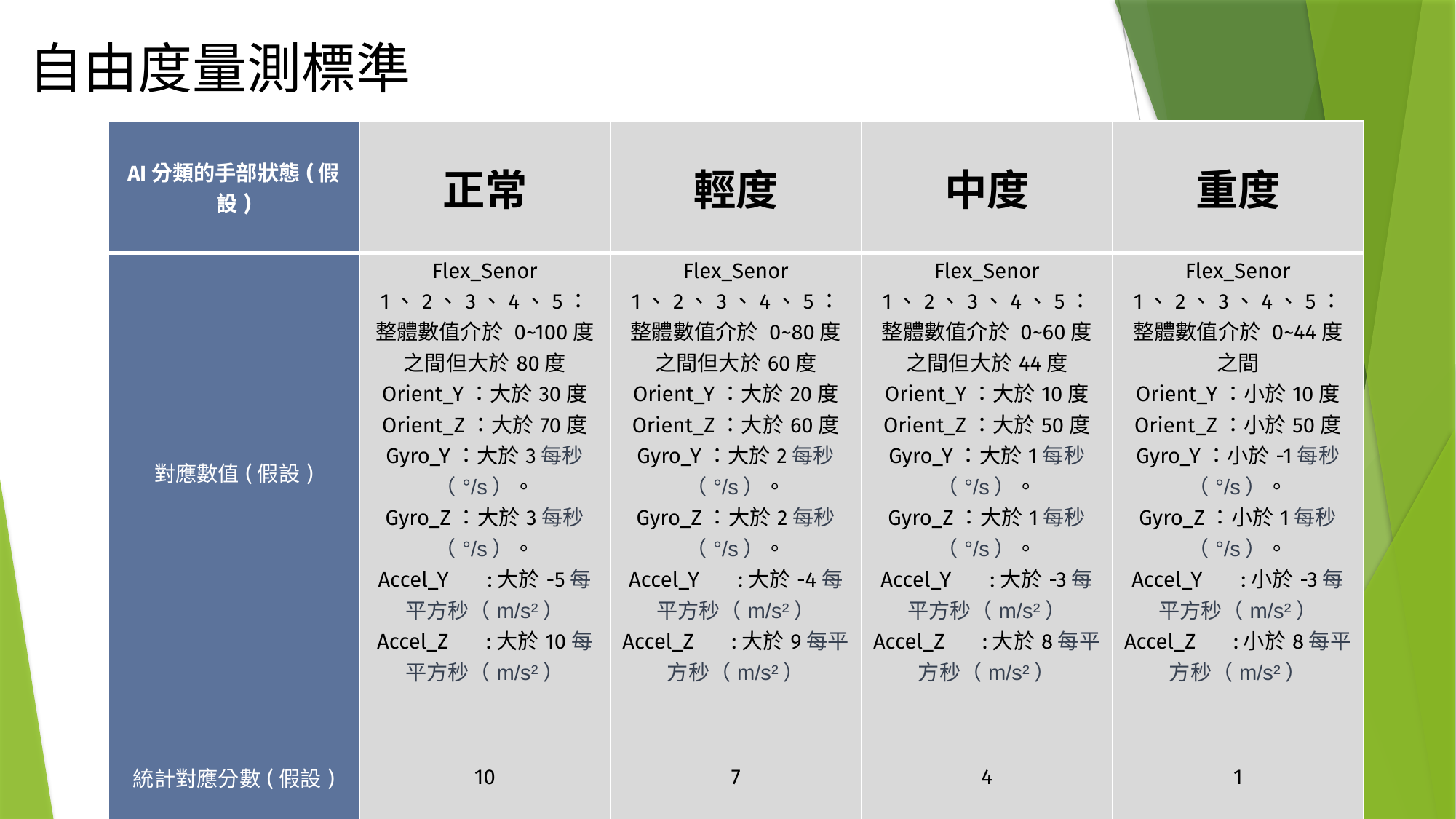

# 自由度量測標準
| AI分類的手部狀態(假設) | 正常 | 輕度 | 中度 | 重度 |
| --- | --- | --- | --- | --- |
| 對應數值(假設) | Flex\_Senor 1、2、3、4、5：整體數值介於 0~100度之間但大於80度 Orient\_Y：大於30度 Orient\_Z：大於70度 Gyro\_Y：大於3每秒（°/s）。 Gyro\_Z：大於3每秒（°/s）。 Accel\_Y :大於-5每平方秒（m/s²） Accel\_Z :大於10每平方秒（m/s²） | Flex\_Senor 1、2、3、4、5：整體數值介於 0~80度之間但大於60度 Orient\_Y：大於20度 Orient\_Z：大於60度 Gyro\_Y：大於2每秒（°/s）。 Gyro\_Z：大於2每秒（°/s）。 Accel\_Y :大於-4每平方秒（m/s²） Accel\_Z :大於9每平方秒（m/s²） | Flex\_Senor 1、2、3、4、5：整體數值介於 0~60度之間但大於44度 Orient\_Y：大於10度 Orient\_Z：大於50度 Gyro\_Y：大於1每秒（°/s）。 Gyro\_Z：大於1每秒（°/s）。 Accel\_Y :大於-3每平方秒（m/s²） Accel\_Z :大於8每平方秒（m/s²） | Flex\_Senor 1、2、3、4、5：整體數值介於 0~44度之間 Orient\_Y：小於10度 Orient\_Z：小於50度 Gyro\_Y：小於-1每秒（°/s）。 Gyro\_Z：小於1每秒（°/s）。 Accel\_Y :小於-3每平方秒（m/s²） Accel\_Z :小於8每平方秒（m/s²） |
| 統計對應分數(假設) | 10 | 7 | 4 | 1 |